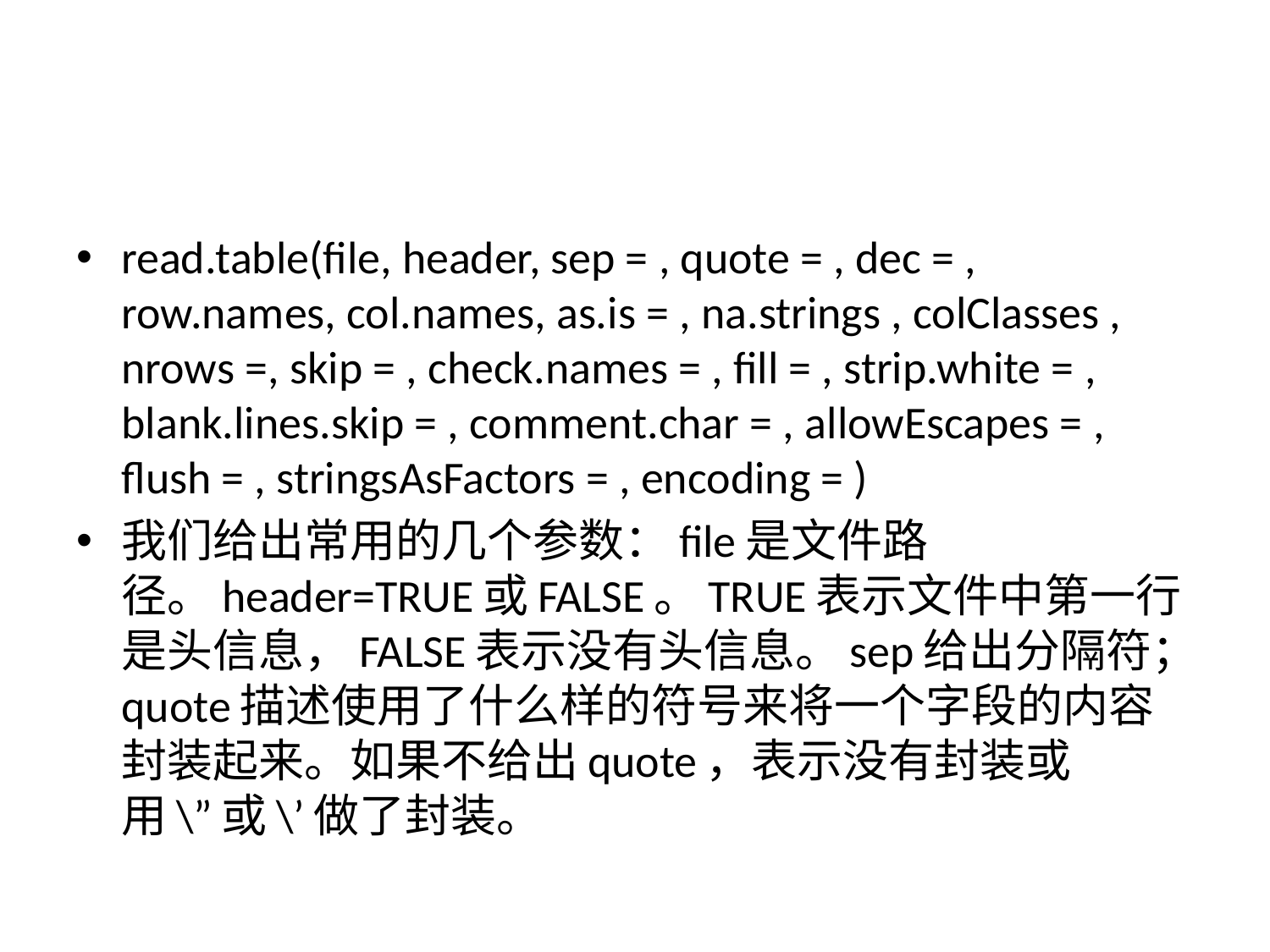

#
read.table(file, header, sep = , quote = , dec = , row.names, col.names, as.is = , na.strings , colClasses , nrows =, skip = , check.names = , fill = , strip.white = , blank.lines.skip = , comment.char = , allowEscapes = , flush = , stringsAsFactors = , encoding = )
我们给出常用的几个参数：file是文件路径。header=TRUE或FALSE。TRUE表示文件中第一行是头信息，FALSE表示没有头信息。sep给出分隔符；quote描述使用了什么样的符号来将一个字段的内容封装起来。如果不给出quote，表示没有封装或用\”或\’做了封装。